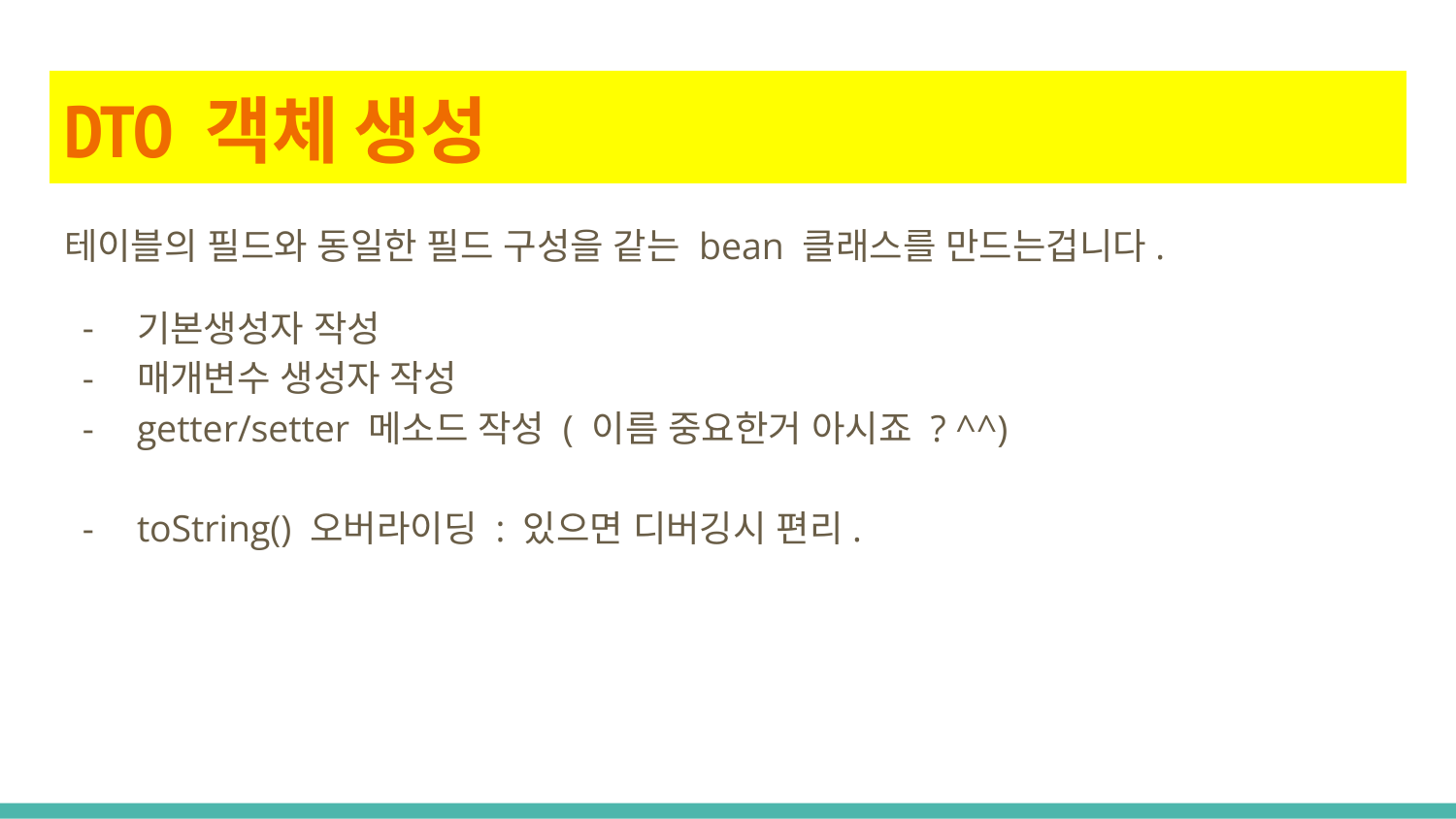

# DTO 객체 생성
테이블의 필드와 동일한 필드 구성을 같는 bean 클래스를 만드는겁니다.
기본생성자 작성
매개변수 생성자 작성
getter/setter 메소드 작성 ( 이름 중요한거 아시죠 ? ^^)
toString() 오버라이딩 : 있으면 디버깅시 편리.